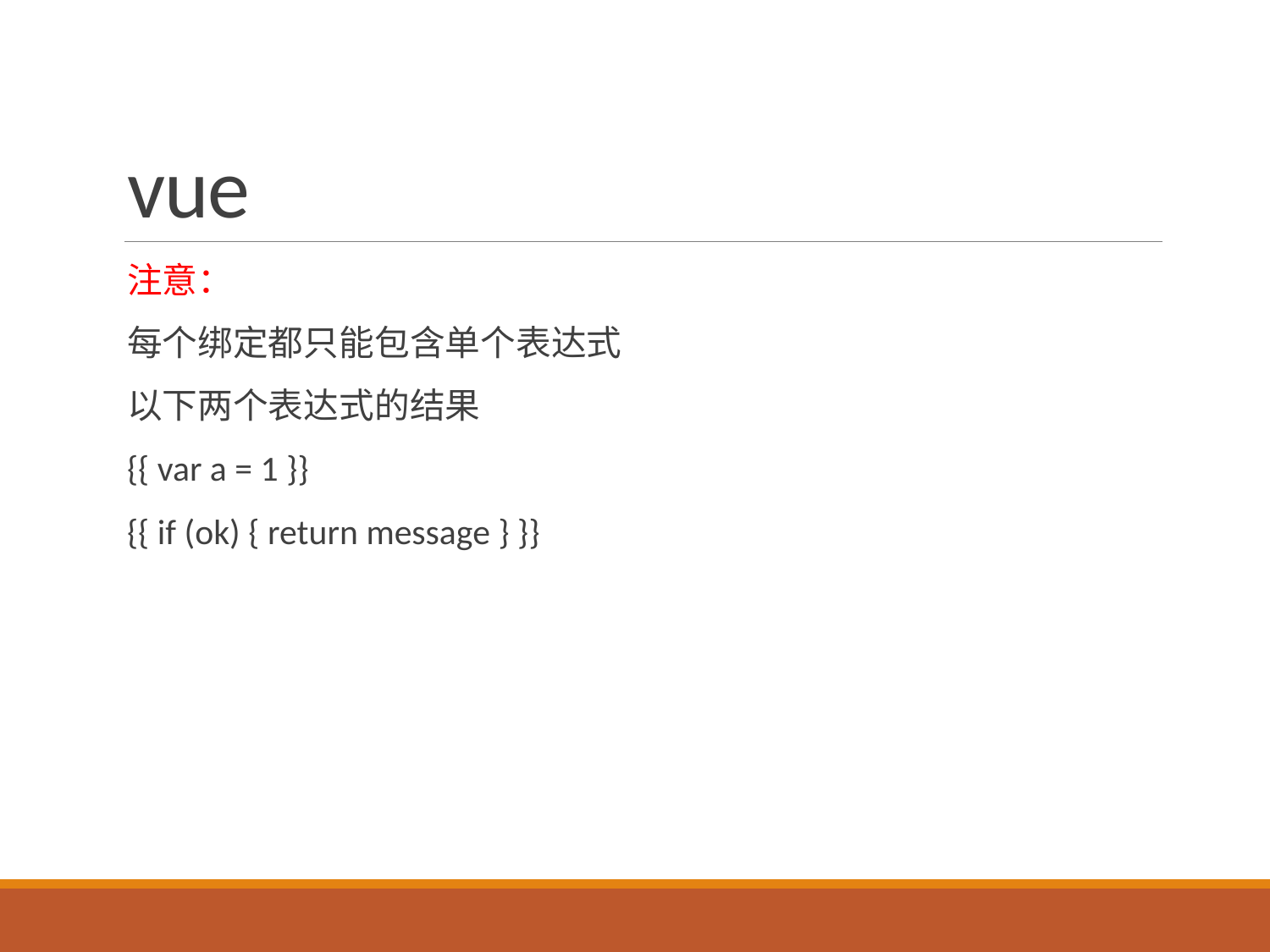

# vue
注意：
每个绑定都只能包含单个表达式
以下两个表达式的结果
{{ var a = 1 }}
{{ if (ok) { return message } }}